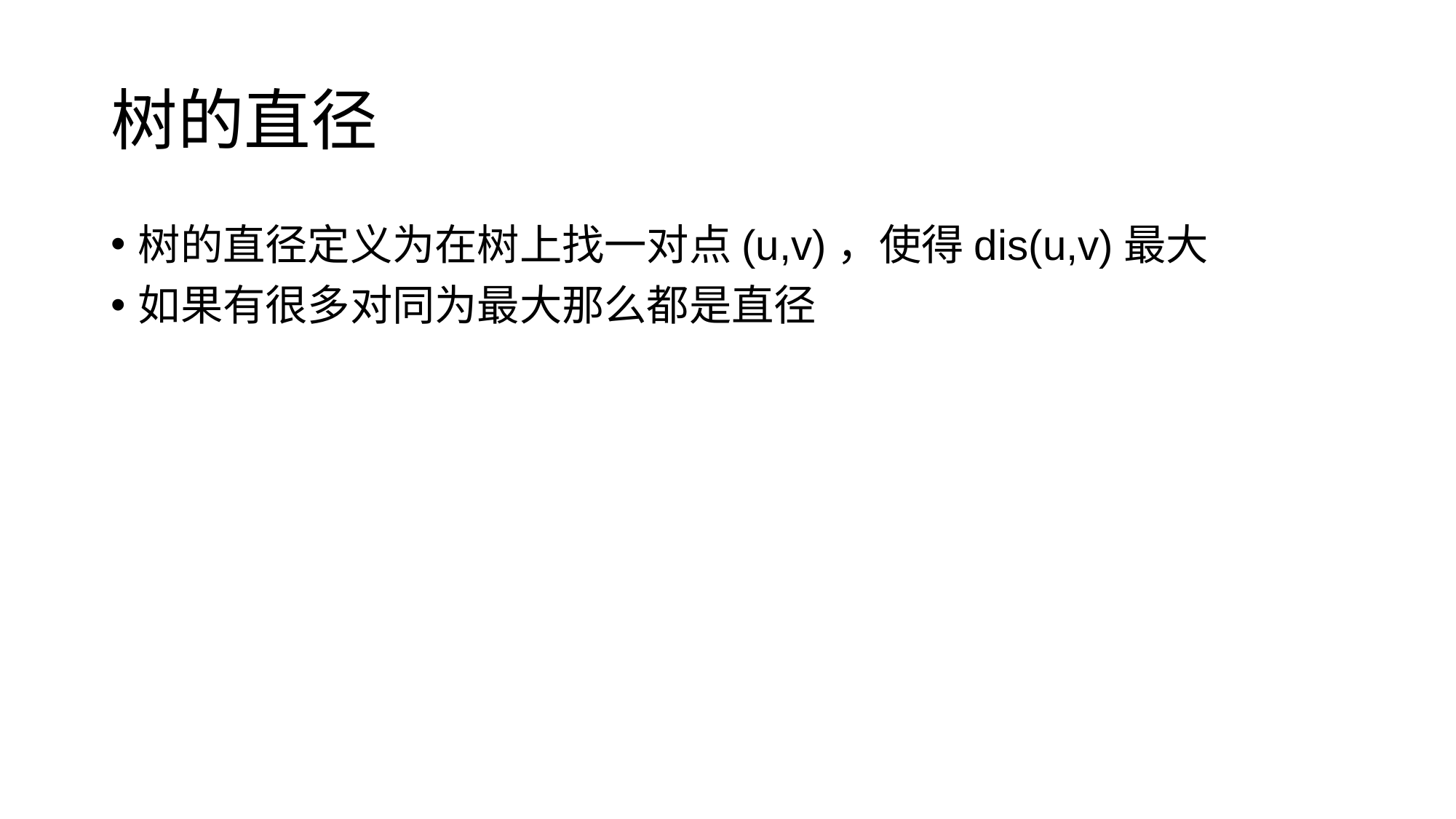

# 树的直径
树的直径定义为在树上找一对点(u,v)，使得dis(u,v)最大
如果有很多对同为最大那么都是直径